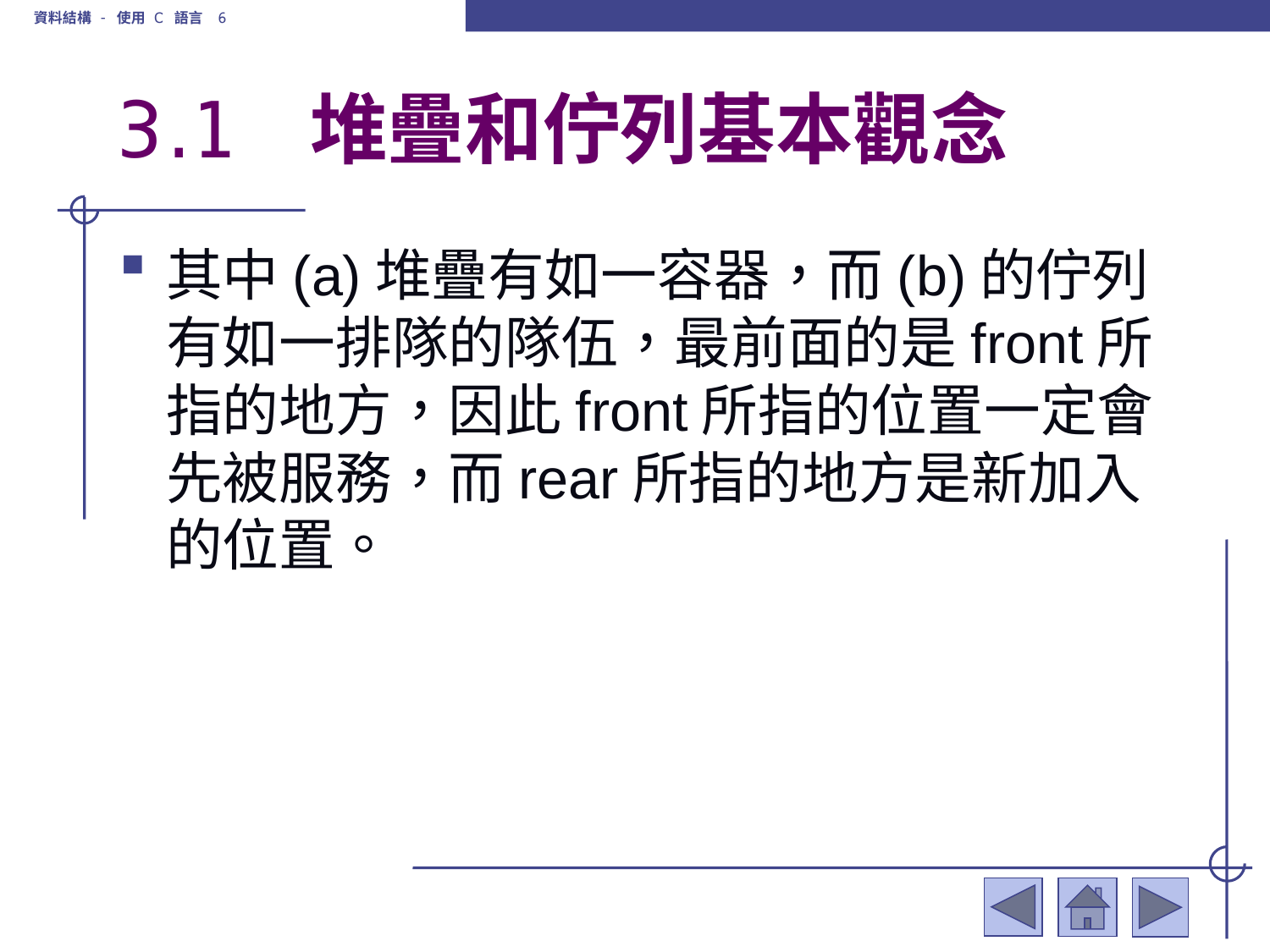

資料結構 - 使用 C 語言   6
# 3.1	  堆疊和佇列基本觀念
其中(a)堆疊有如一容器，而(b)的佇列有如一排隊的隊伍，最前面的是front所指的地方，因此front所指的位置一定會先被服務，而rear所指的地方是新加入的位置。